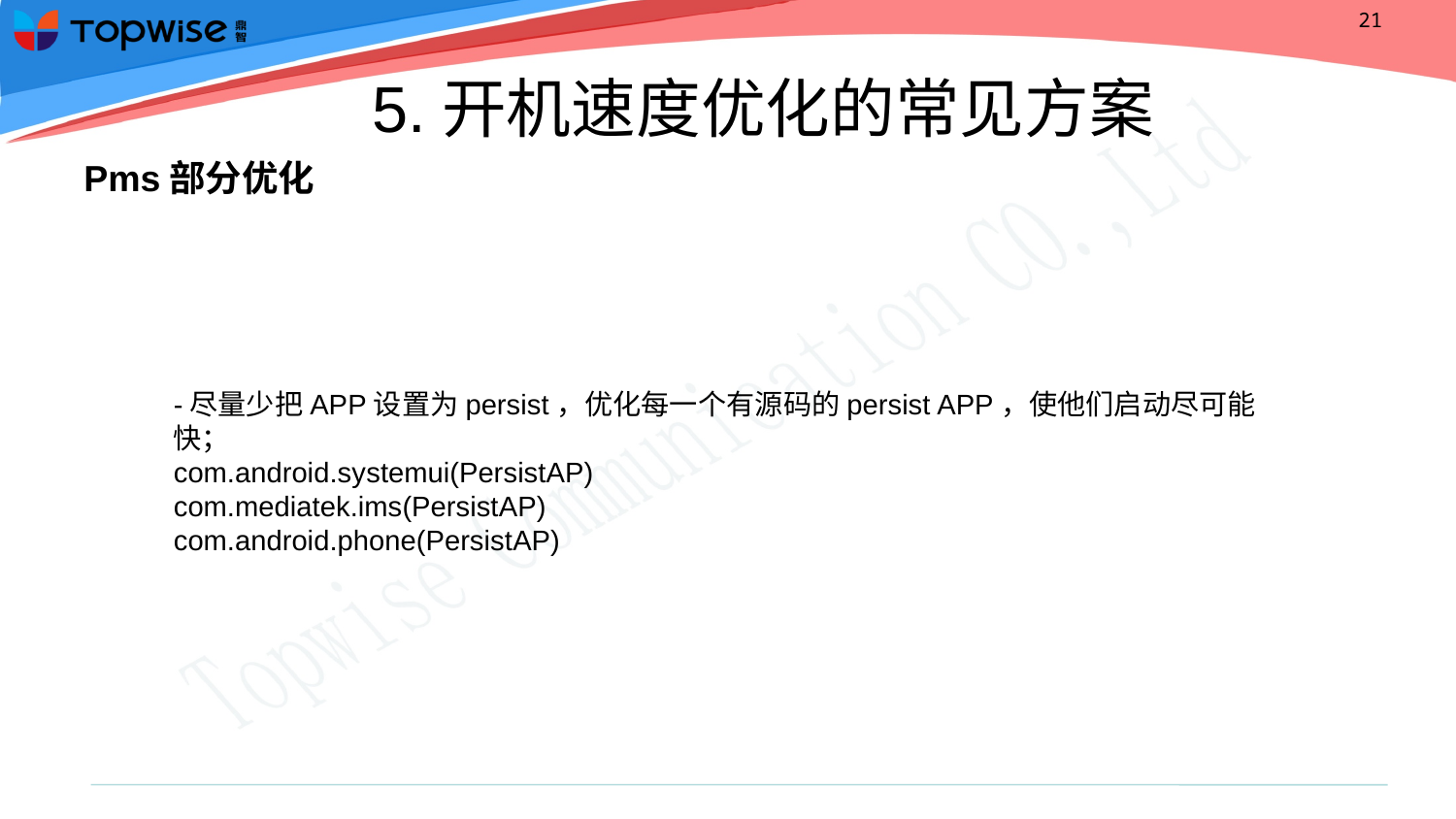

# 5.开机速度优化的常见方案
Pms部分优化
-尽量少把APP设置为persist，优化每一个有源码的persist APP，使他们启动尽可能快；
com.android.systemui(PersistAP)
com.mediatek.ims(PersistAP)
com.android.phone(PersistAP)